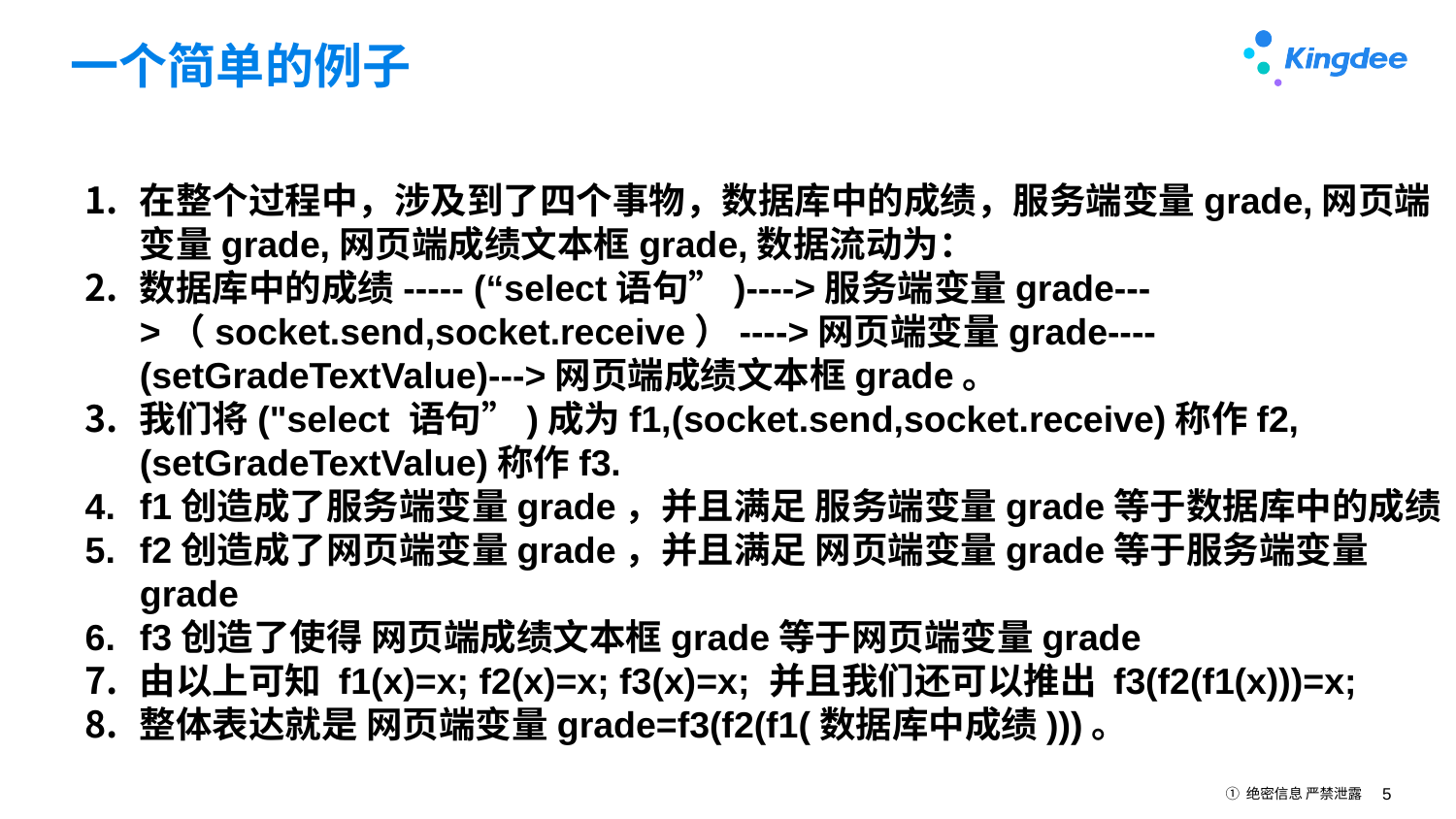

# 一个简单的例子
在整个过程中，涉及到了四个事物，数据库中的成绩，服务端变量grade,网页端变量grade,网页端成绩文本框grade,数据流动为：
数据库中的成绩----- (“select语句”)---->服务端变量grade--->（socket.send,socket.receive）---->网页端变量grade----(setGradeTextValue)--->网页端成绩文本框grade。
我们将("select 语句”)成为f1,(socket.send,socket.receive)称作f2,(setGradeTextValue)称作f3.
f1创造成了服务端变量grade，并且满足 服务端变量grade等于数据库中的成绩
f2创造成了网页端变量grade，并且满足 网页端变量grade等于服务端变量grade
f3创造了使得 网页端成绩文本框grade等于网页端变量grade
由以上可知 f1(x)=x; f2(x)=x; f3(x)=x; 并且我们还可以推出 f3(f2(f1(x)))=x;
整体表达就是 网页端变量grade=f3(f2(f1(数据库中成绩)))。